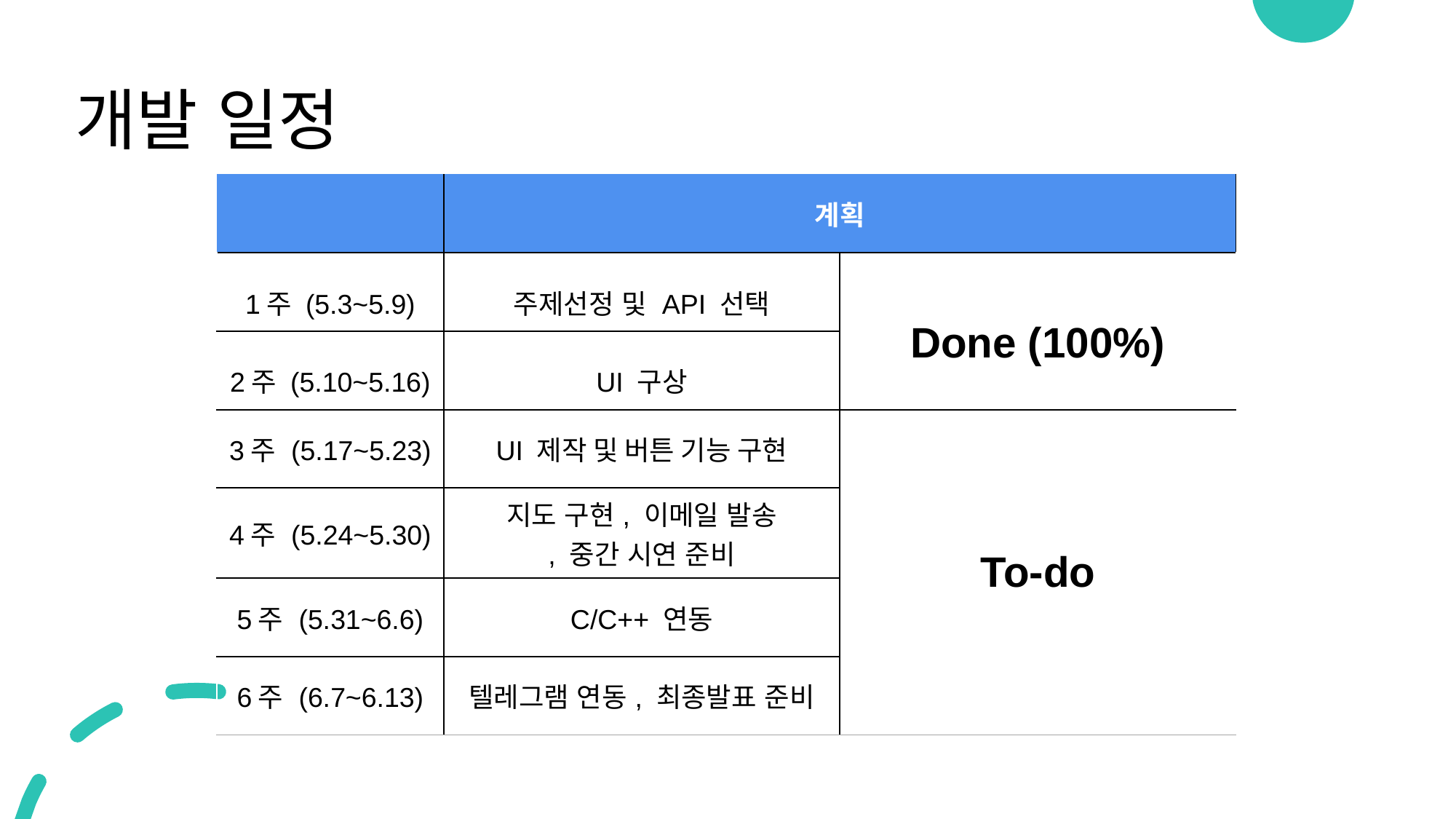

# 개발 일정
|  | 계획 |  |
| --- | --- | --- |
| 1주 (5.3~5.9) | 주제선정 및 API 선택 | Done (100%) |
| 2주 (5.10~5.16) | UI 구상 |  |
| 3주 (5.17~5.23) | UI 제작 및 버튼 기능 구현 | To-do |
| 4주 (5.24~5.30) | 지도 구현, 이메일 발송 , 중간 시연 준비 |  |
| 5주 (5.31~6.6) | C/C++ 연동 |  |
| 6주 (6.7~6.13) | 텔레그램 연동, 최종발표 준비 |  |